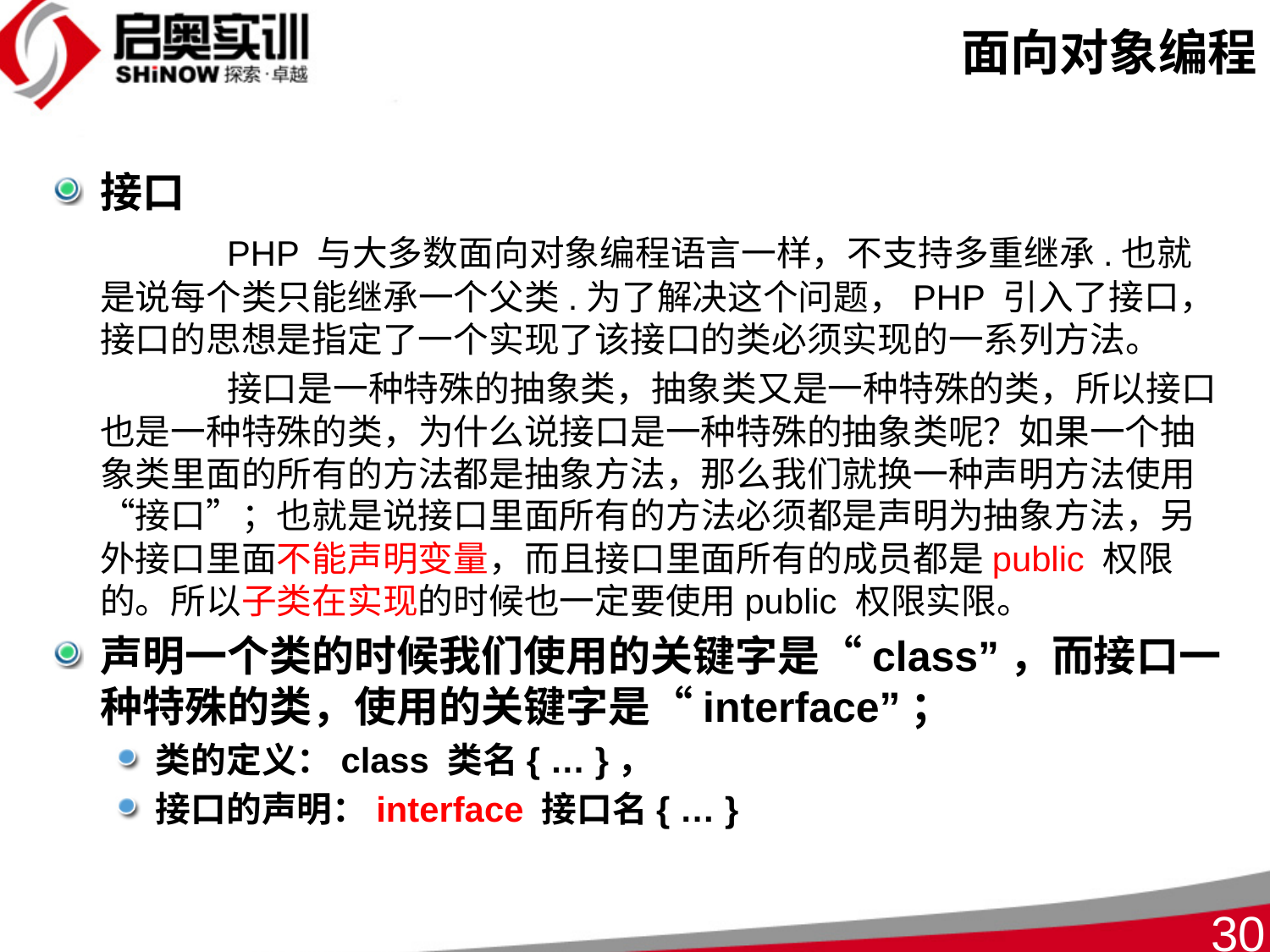

# 面向对象编程
接口
		PHP 与大多数面向对象编程语言一样，不支持多重继承.也就是说每个类只能继承一个父类.为了解决这个问题，PHP 引入了接口，接口的思想是指定了一个实现了该接口的类必须实现的一系列方法。
		接口是一种特殊的抽象类，抽象类又是一种特殊的类，所以接口也是一种特殊的类，为什么说接口是一种特殊的抽象类呢？如果一个抽象类里面的所有的方法都是抽象方法，那么我们就换一种声明方法使用“接口”；也就是说接口里面所有的方法必须都是声明为抽象方法，另外接口里面不能声明变量，而且接口里面所有的成员都是public 权限的。所以子类在实现的时候也一定要使用public 权限实限。
声明一个类的时候我们使用的关键字是“class”，而接口一种特殊的类，使用的关键字是“interface”；
类的定义：class 类名{ … }，
接口的声明：interface 接口名{ … }
30